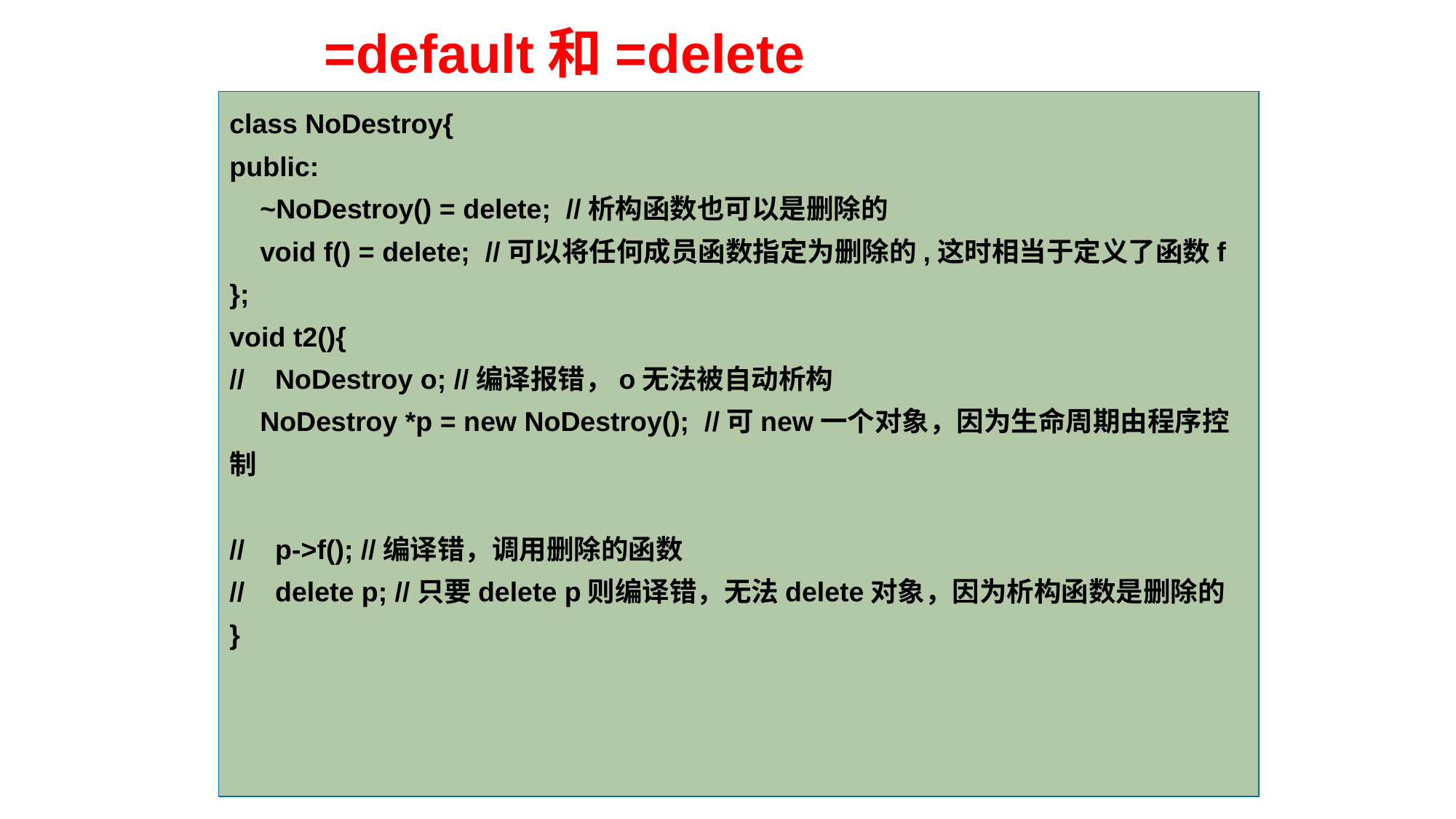

# =default和=delete

class NoDestroy{
public:
    ~NoDestroy() = delete;  //析构函数也可以是删除的
    void f() = delete;  //可以将任何成员函数指定为删除的,这时相当于定义了函数f
};
void t2(){
//    NoDestroy o; //编译报错，o无法被自动析构
    NoDestroy *p = new NoDestroy();  //可new一个对象，因为生命周期由程序控制

//    p->f(); //编译错，调用删除的函数
//    delete p; //只要delete p则编译错，无法delete对象，因为析构函数是删除的
}